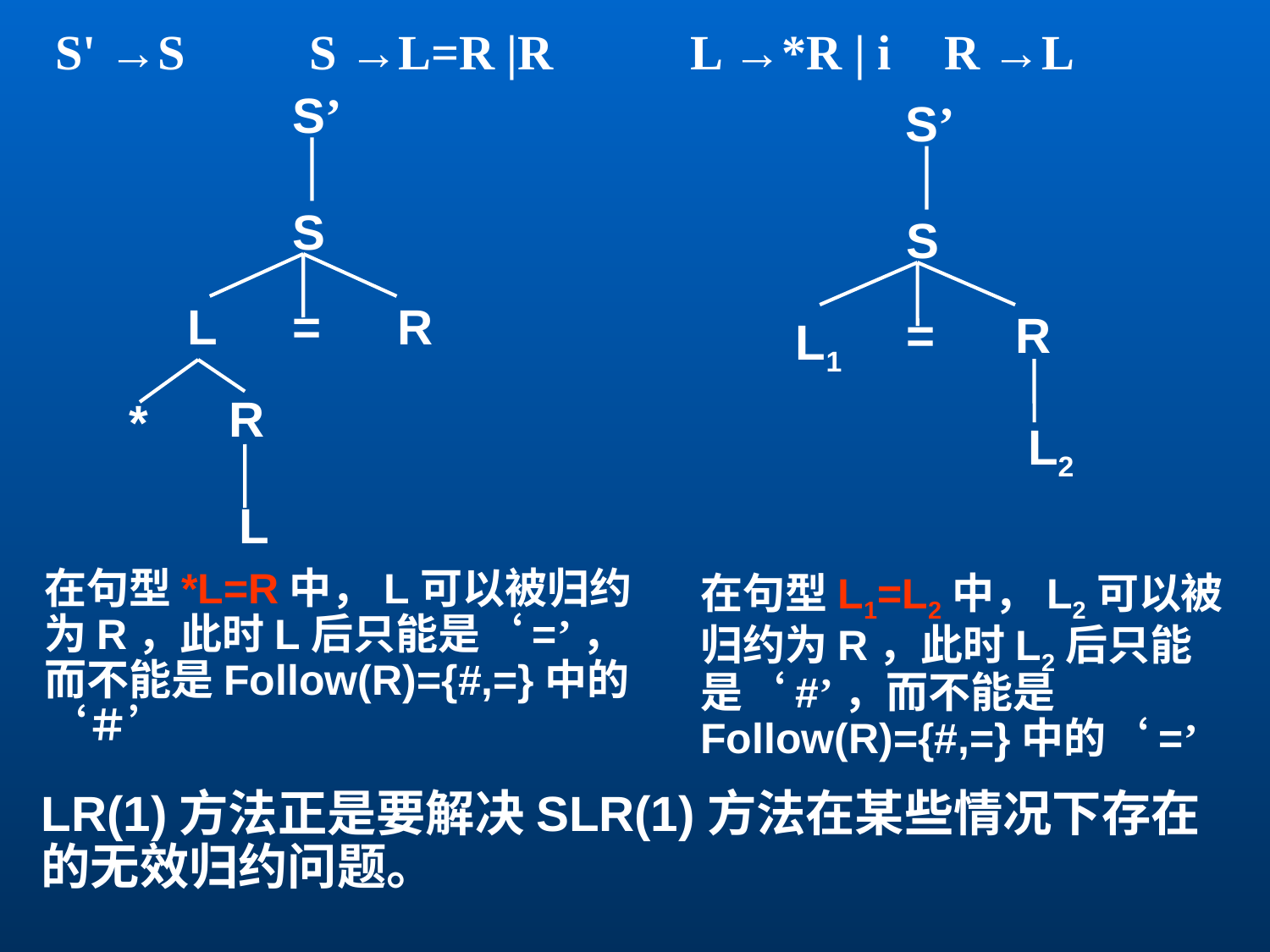

S' →S	S →L=R |R 	L →*R | i 	R →L
S’

S

L
=
R

R
*

L
在句型*L=R中，L可以被归约为R，此时L后只能是‘=’，而不能是Follow(R)={#,=}中的‘＃’
S’

S

L1
=
R

L2
在句型L1=L2中，L2可以被归约为R，此时L2后只能是‘#’，而不能是Follow(R)={#,=}中的‘=’
LR(1)方法正是要解决SLR(1)方法在某些情况下存在的无效归约问题。